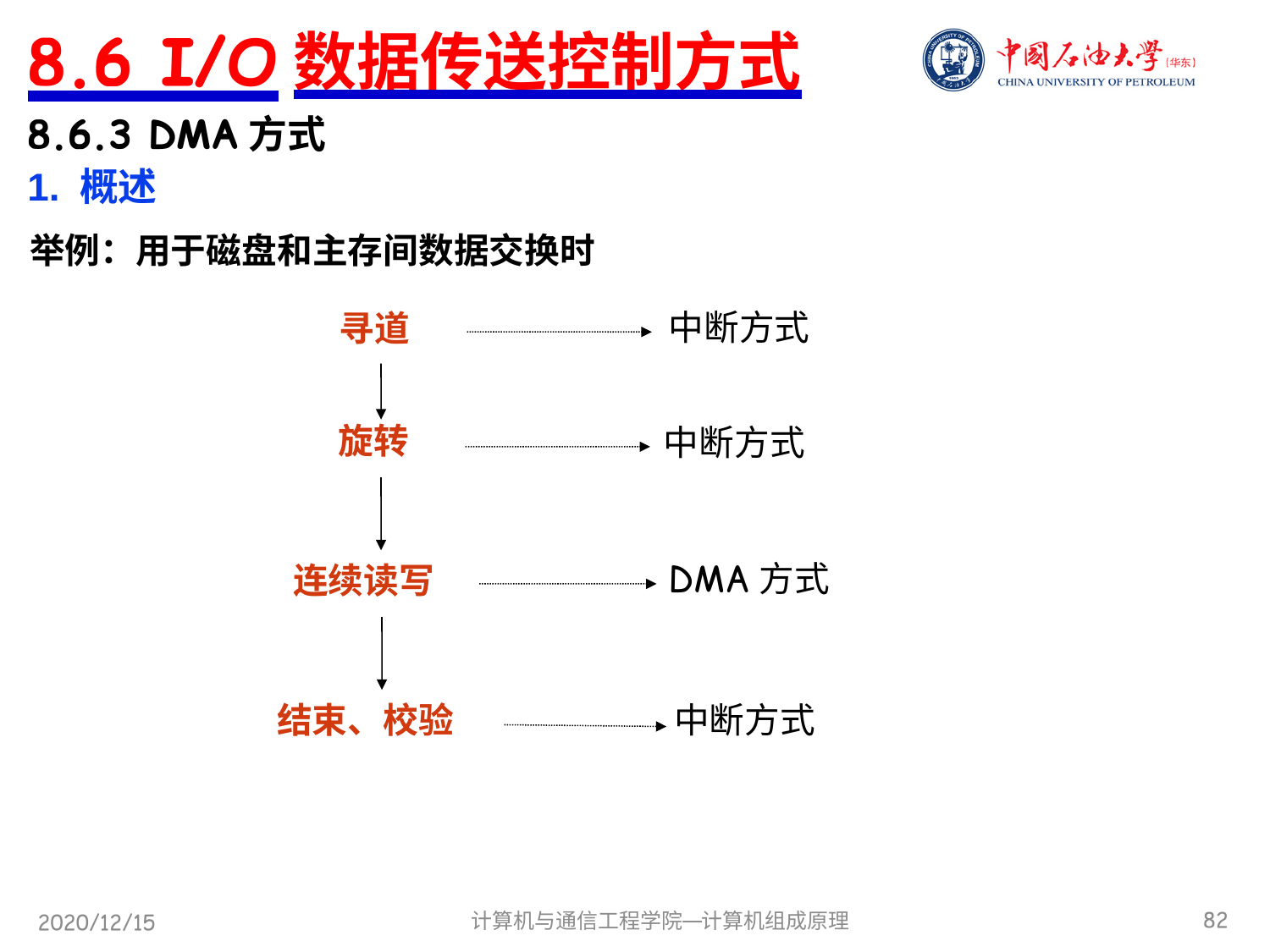

# 8.6 I/O数据传送控制方式
8.6.3 DMA方式
1. 概述
举例：用于磁盘和主存间数据交换时
中断方式
寻道

旋转
中断方式

DMA方式
连续读写

结束、校验
中断方式

计算机与通信工程学院—计算机组成原理
82
2020/12/15